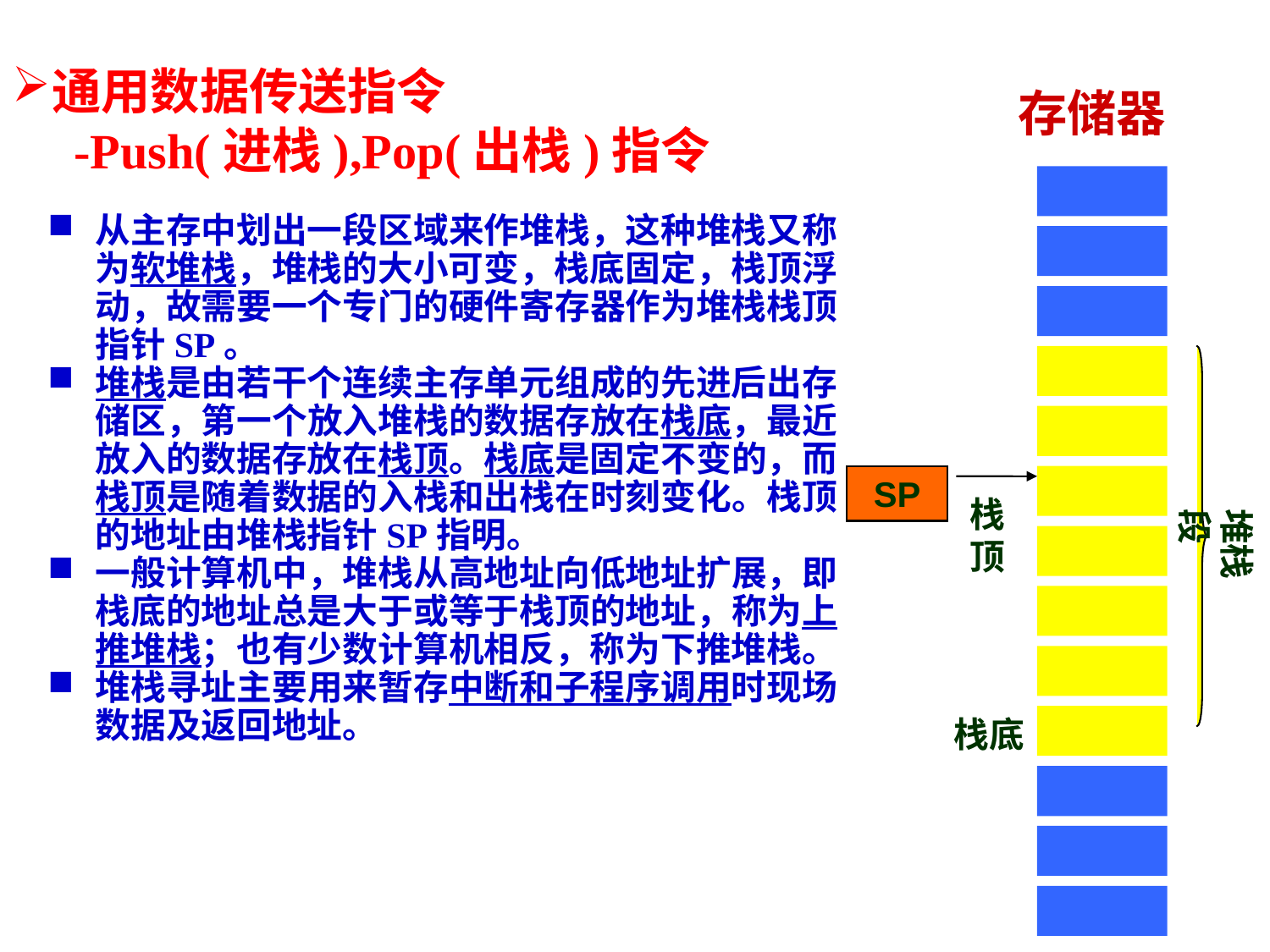

通用数据传送指令
     -Push(进栈),Pop(出栈)指令
存储器

SP

栈顶
堆栈段

栈底

从主存中划出一段区域来作堆栈，这种堆栈又称为软堆栈，堆栈的大小可变，栈底固定，栈顶浮动，故需要一个专门的硬件寄存器作为堆栈栈顶指针SP。
堆栈是由若干个连续主存单元组成的先进后出存储区，第一个放入堆栈的数据存放在栈底，最近放入的数据存放在栈顶。栈底是固定不变的，而栈顶是随着数据的入栈和出栈在时刻变化。栈顶的地址由堆栈指针SP指明。
一般计算机中，堆栈从高地址向低地址扩展，即栈底的地址总是大于或等于栈顶的地址，称为上推堆栈；也有少数计算机相反，称为下推堆栈。
堆栈寻址主要用来暂存中断和子程序调用时现场数据及返回地址。